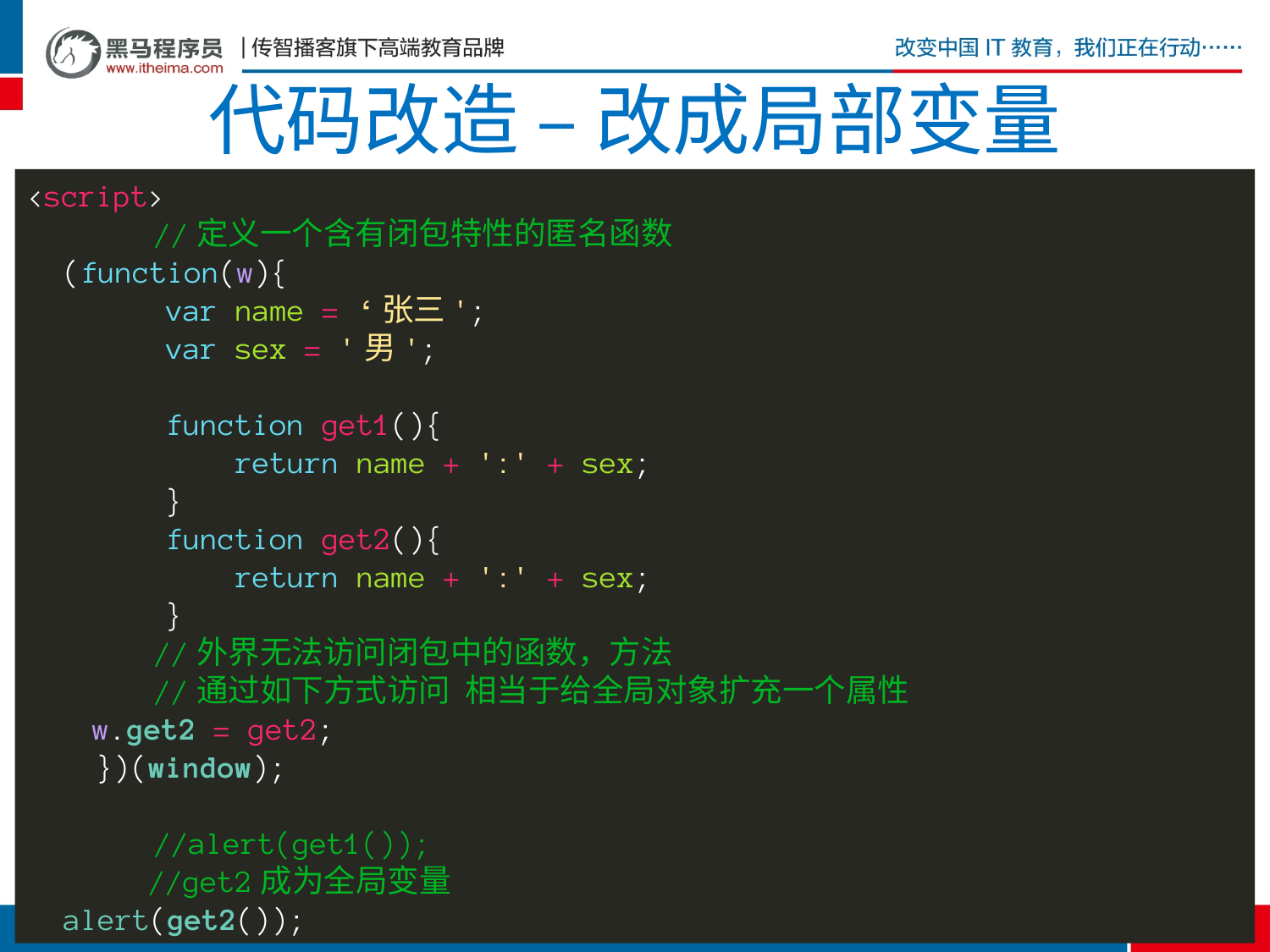

# 代码改造 – 改成局部变量
<script>
	//定义一个含有闭包特性的匿名函数
    (function(w){
        var name = ‘张三';
        var sex = '男';
        function get1(){
            return name + ':' + sex;
        }
        function get2(){
            return name + ':' + sex;
        }
	//外界无法访问闭包中的函数，方法
	//通过如下方式访问  相当于给全局对象扩充一个属性
        w.get2 = get2;
    })(window);
	//alert(get1());
       //get2成为全局变量
    alert(get2());